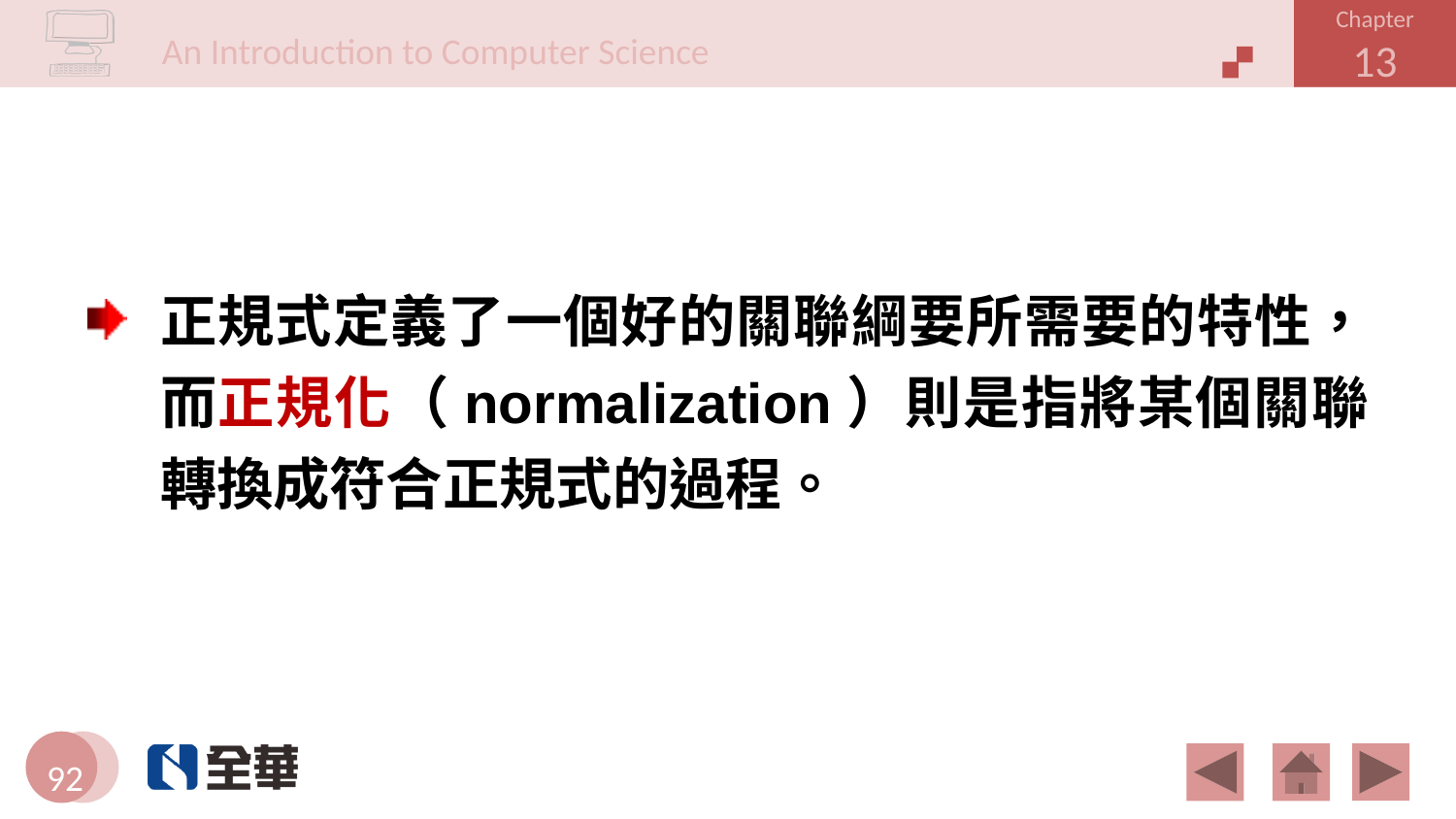

#
正規式定義了一個好的關聯綱要所需要的特性，而正規化（normalization）則是指將某個關聯轉換成符合正規式的過程。